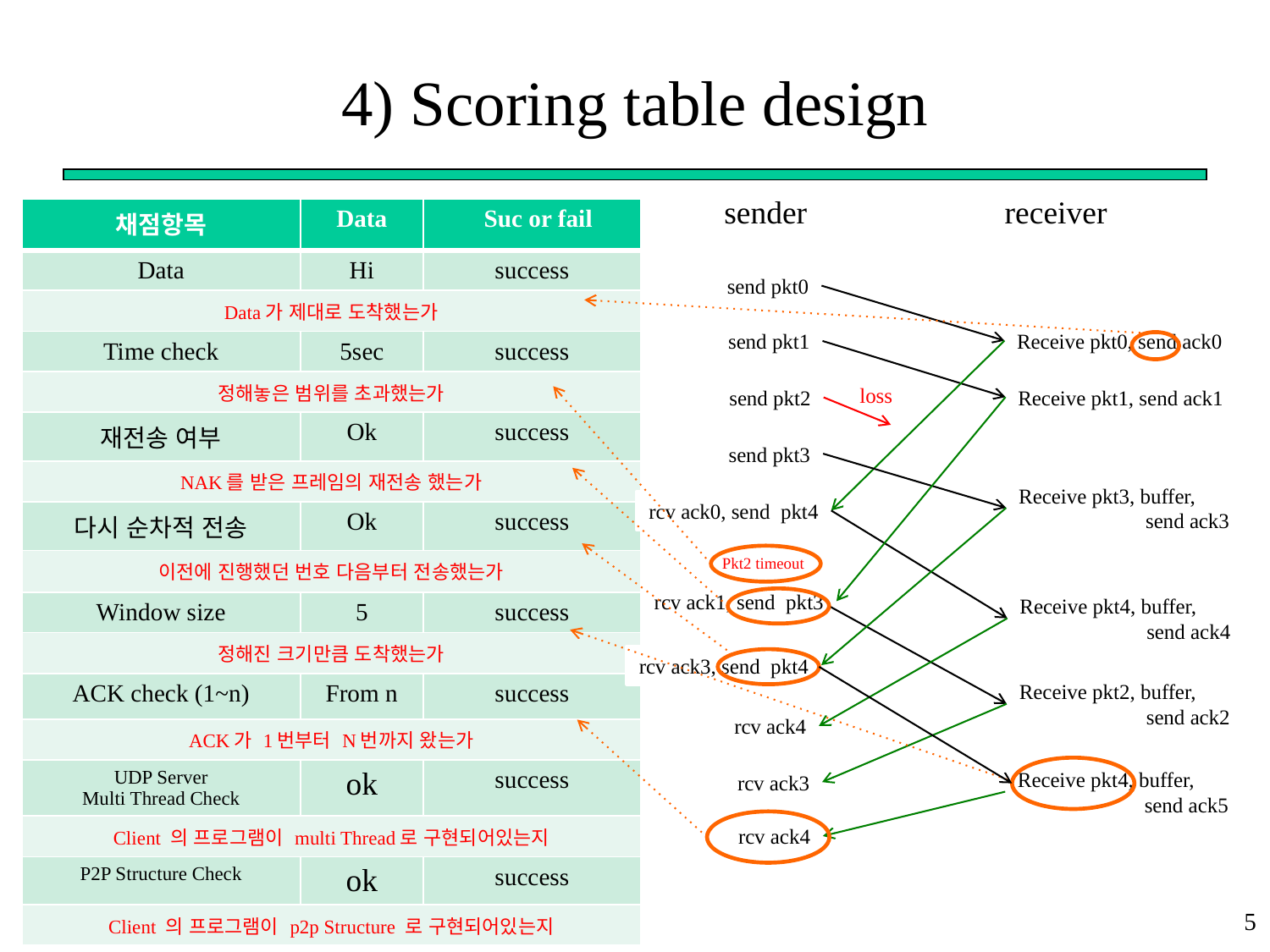

# 4) Scoring table design
receiver
sender
| 채점항목 | Data | Suc or fail |
| --- | --- | --- |
| Data | Hi | success |
| Data가 제대로 도착했는가 |  |  |
| Time check | 5sec | success |
| 정해놓은 범위를 초과했는가 |  |  |
| 재전송 여부 | Ok | success |
| NAK를 받은 프레임의 재전송 했는가 |  |  |
| 다시 순차적 전송 | Ok | success |
| 이전에 진행했던 번호 다음부터 전송했는가 |  |  |
| Window size | 5 | success |
| 정해진 크기만큼 도착했는가 |  |  |
| ACK check (1~n) | From n | success |
| ACK가 1번부터 N번까지 왔는가 |  |  |
| UDP Server Multi Thread Check | ok | success |
| Client 의 프로그램이 multi Thread로 구현되어있는지 |  |  |
| P2P Structure Check | ok | success |
| Client 의 프로그램이 p2p Structure 로 구현되어있는지 |  |  |
send pkt0
Receive pkt0, send ack0
send pkt1

loss
Receive pkt1, send ack1
send pkt2
send pkt3
Receive pkt3, buffer,
	send ack3
rcv ack0, send  pkt4

Pkt2 timeout
rcv ack1, send  pkt3
Receive pkt4, buffer,
	send ack4

rcv ack3, send  pkt4

Receive pkt2, buffer,
	send ack2
rcv ack4

Receive pkt4, buffer,
	send ack5
rcv ack3

rcv ack4
5